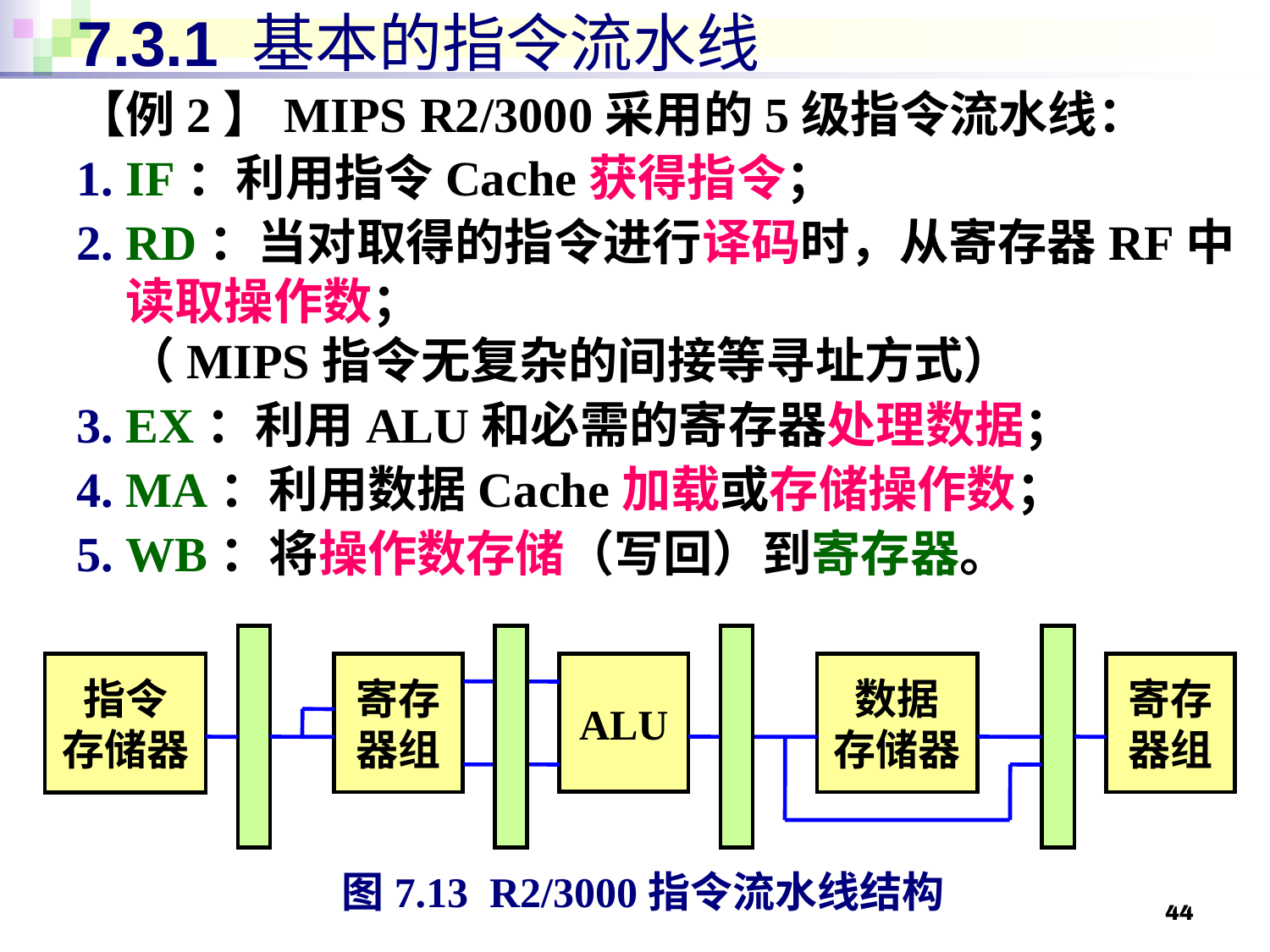

# 7.3.1 基本的指令流水线
【例2】MIPS R2/3000采用的5级指令流水线：
IF：利用指令Cache获得指令；
RD：当对取得的指令进行译码时，从寄存器RF中读取操作数；
（MIPS指令无复杂的间接等寻址方式）
EX：利用ALU和必需的寄存器处理数据；
MA：利用数据Cache加载或存储操作数；
WB：将操作数存储（写回）到寄存器。

指令
存储器
寄存器组
ALU
数据
存储器
寄存器组

图7.13  R2/3000指令流水线结构
44